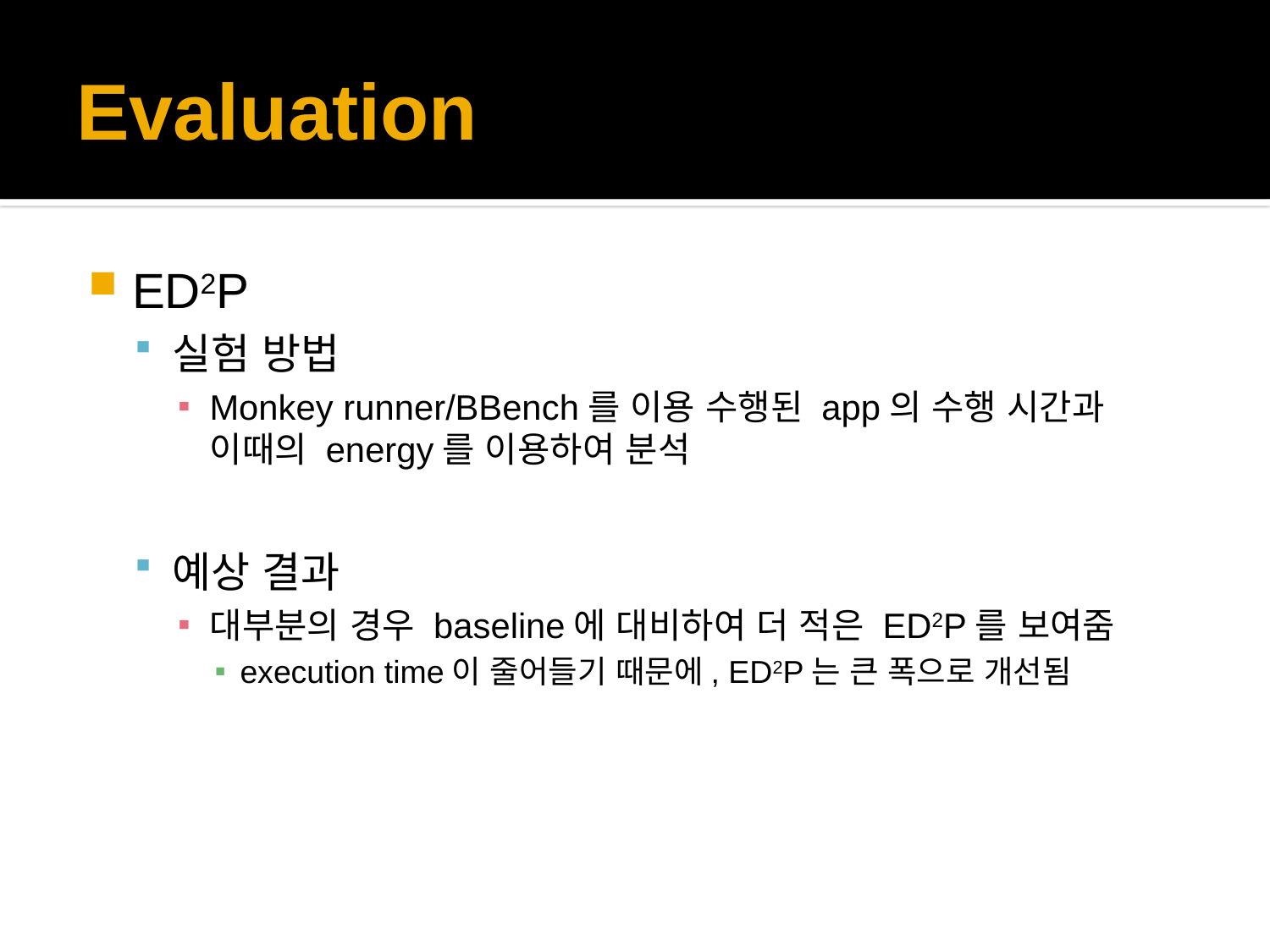

# Evaluation
ED2P
실험 방법
Monkey runner/BBench를 이용 수행된 app의 수행 시간과 이때의 energy를 이용하여 분석

예상 결과
대부분의 경우 baseline에 대비하여 더 적은 ED2P를 보여줌
execution time이 줄어들기 때문에, ED2P는 큰 폭으로 개선됨